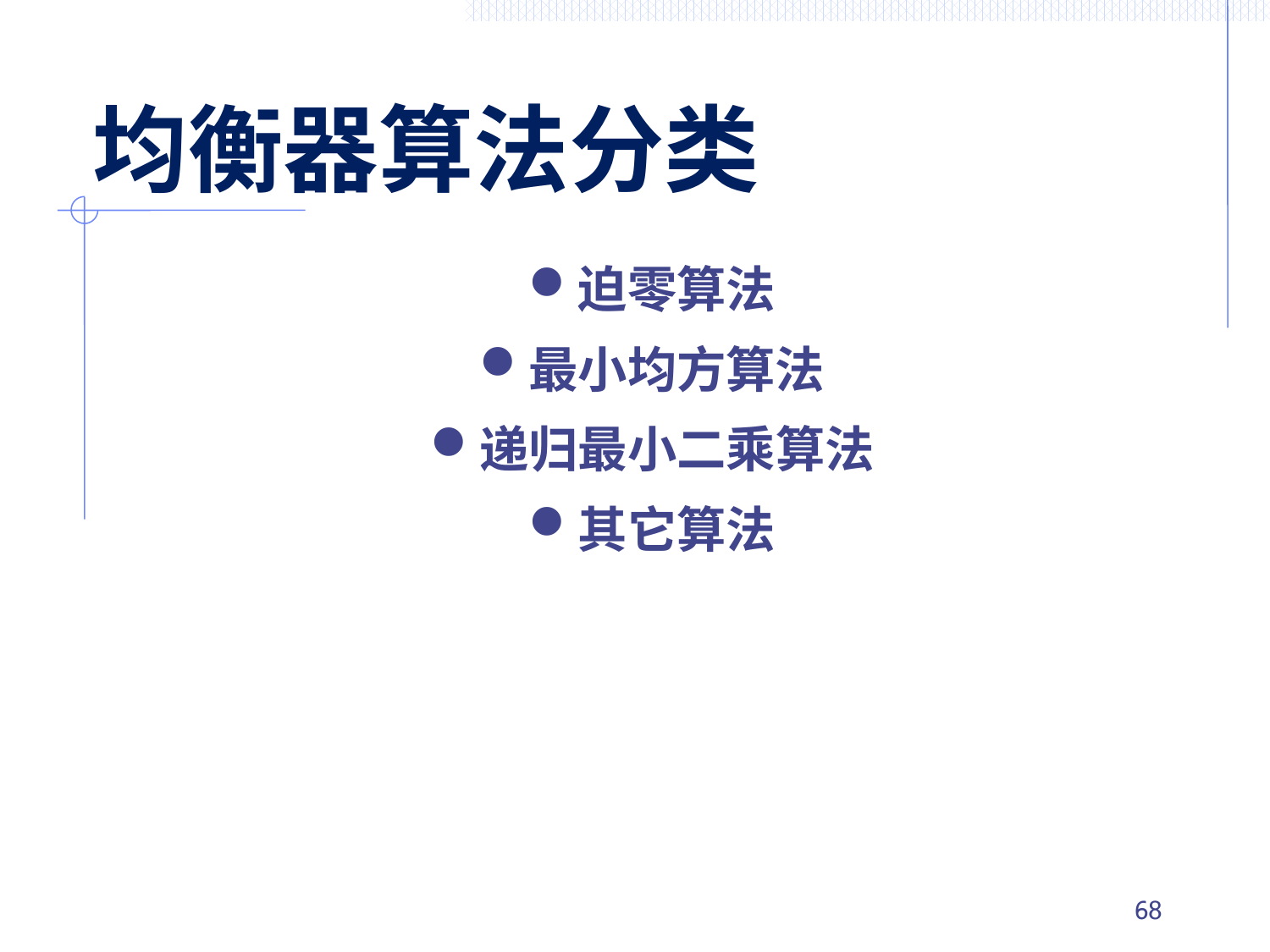

# 均衡器算法分类
迫零算法
最小均方算法
递归最小二乘算法
其它算法
68